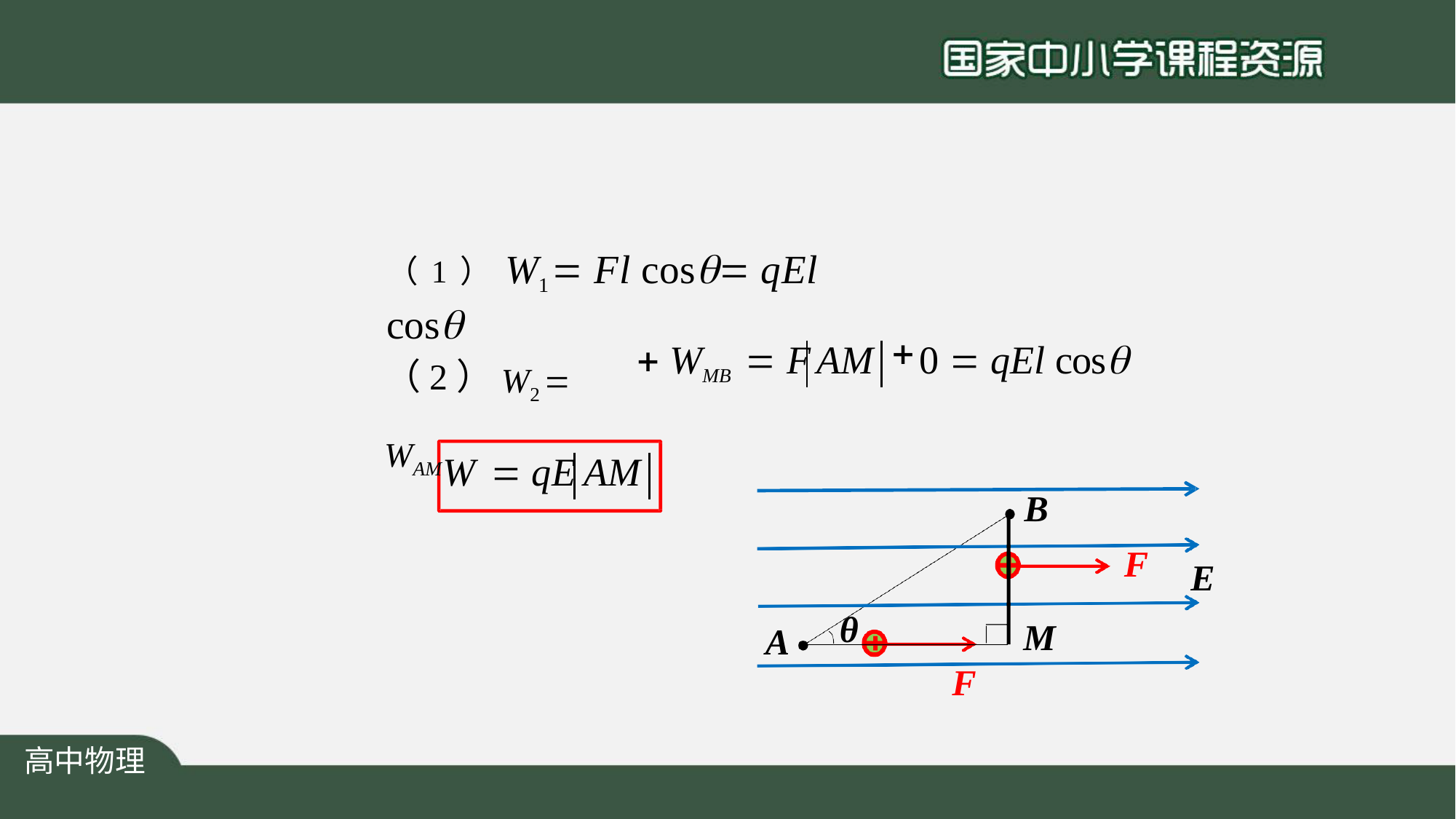

# （1）W1 = Fl cosθ= qEl cosθ
（2）W2 = WAM
0 = qEl cosθ
+ WMB  = F	AM

W = qE	AM

B

F
E
θ
M
A
F
高中物理